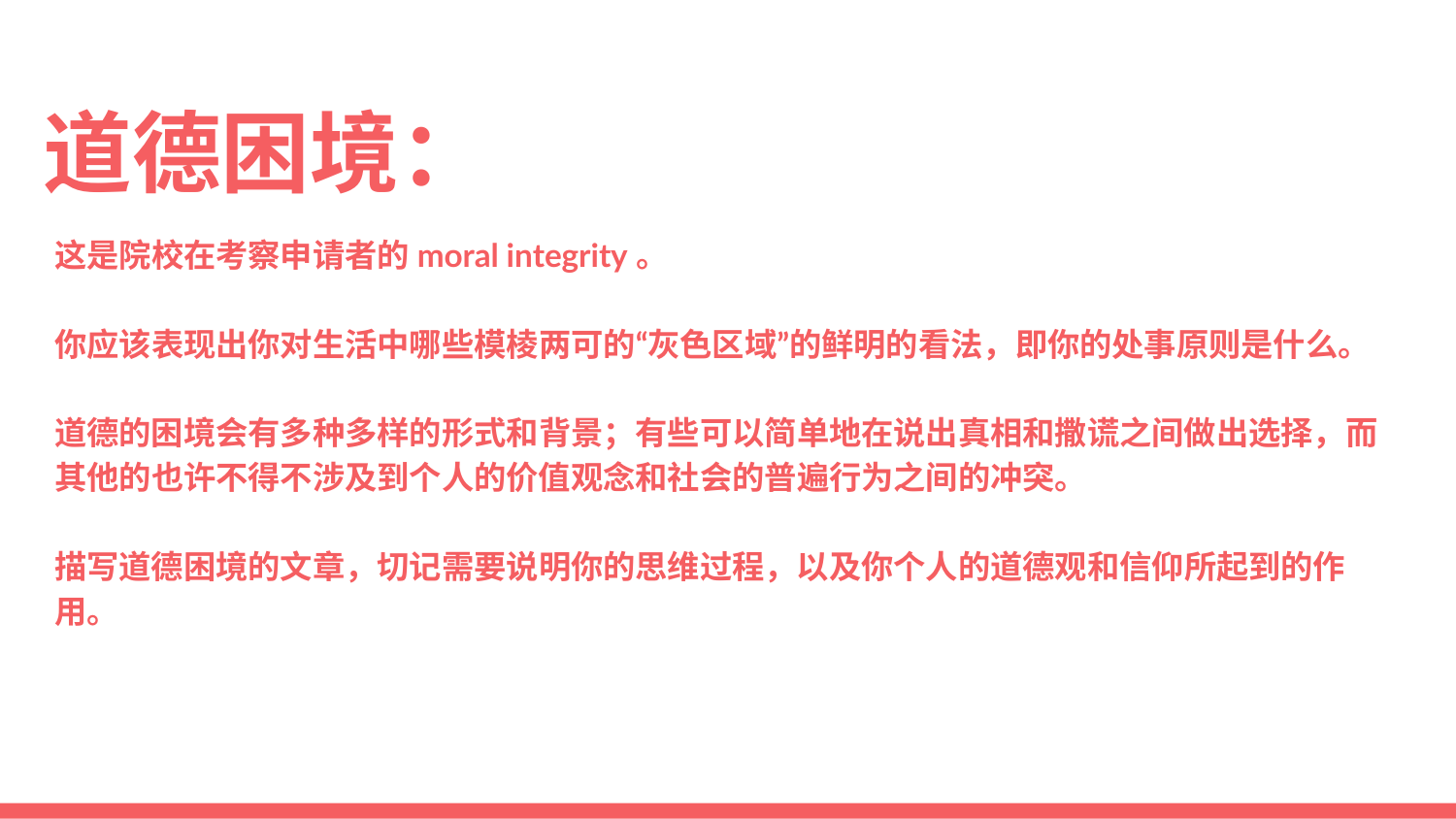

# 道德困境：
这是院校在考察申请者的moral integrity。

你应该表现出你对生活中哪些模棱两可的“灰色区域”的鲜明的看法，即你的处事原则是什么。

道德的困境会有多种多样的形式和背景；有些可以简单地在说出真相和撒谎之间做出选择，而其他的也许不得不涉及到个人的价值观念和社会的普遍行为之间的冲突。

描写道德困境的文章，切记需要说明你的思维过程，以及你个人的道德观和信仰所起到的作用。